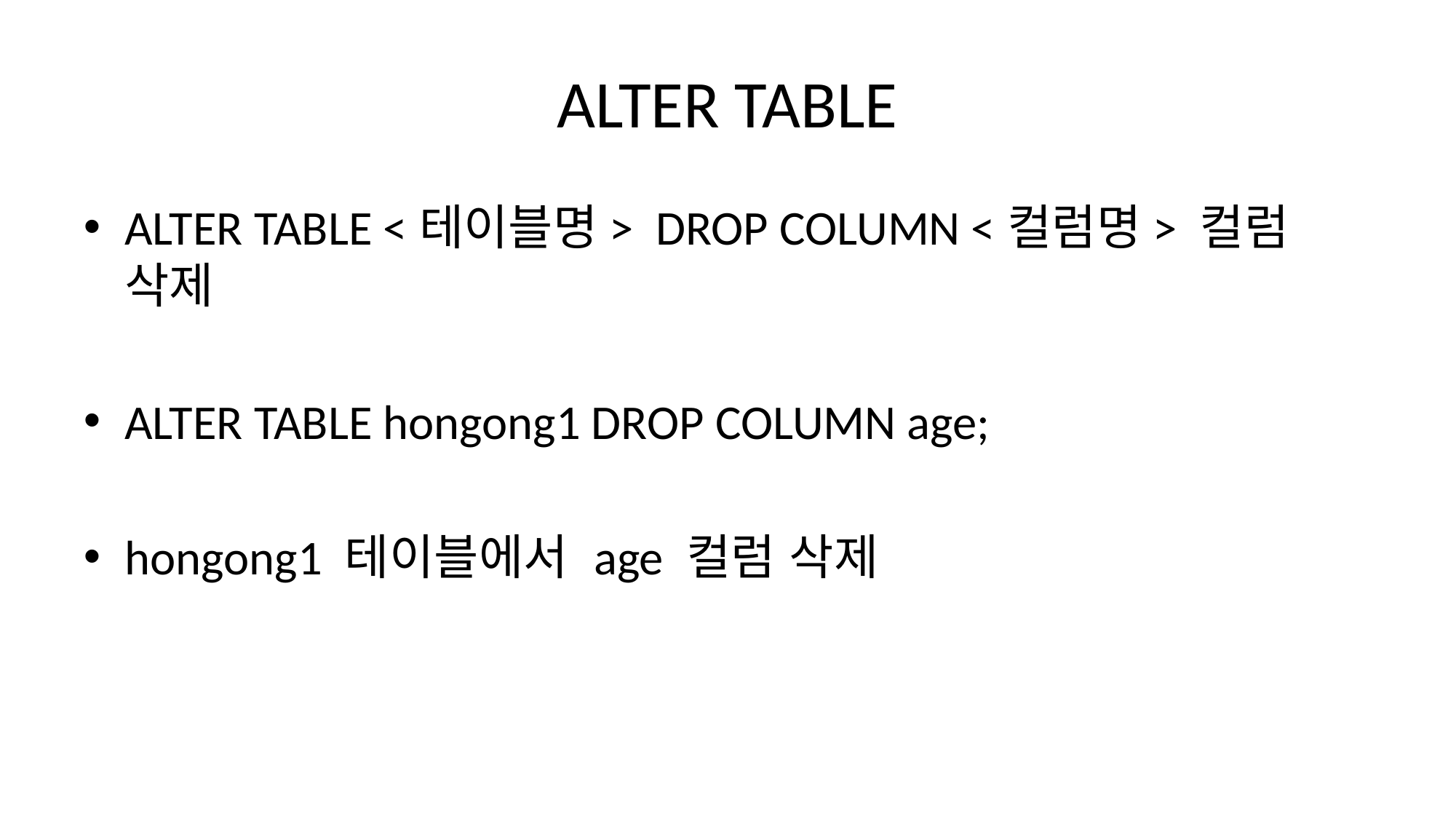

# ALTER TABLE
ALTER TABLE <테이블명>  DROP COLUMN <컬럼명> 컬럼 삭제

ALTER TABLE hongong1 DROP COLUMN age;

hongong1 테이블에서 age 컬럼 삭제